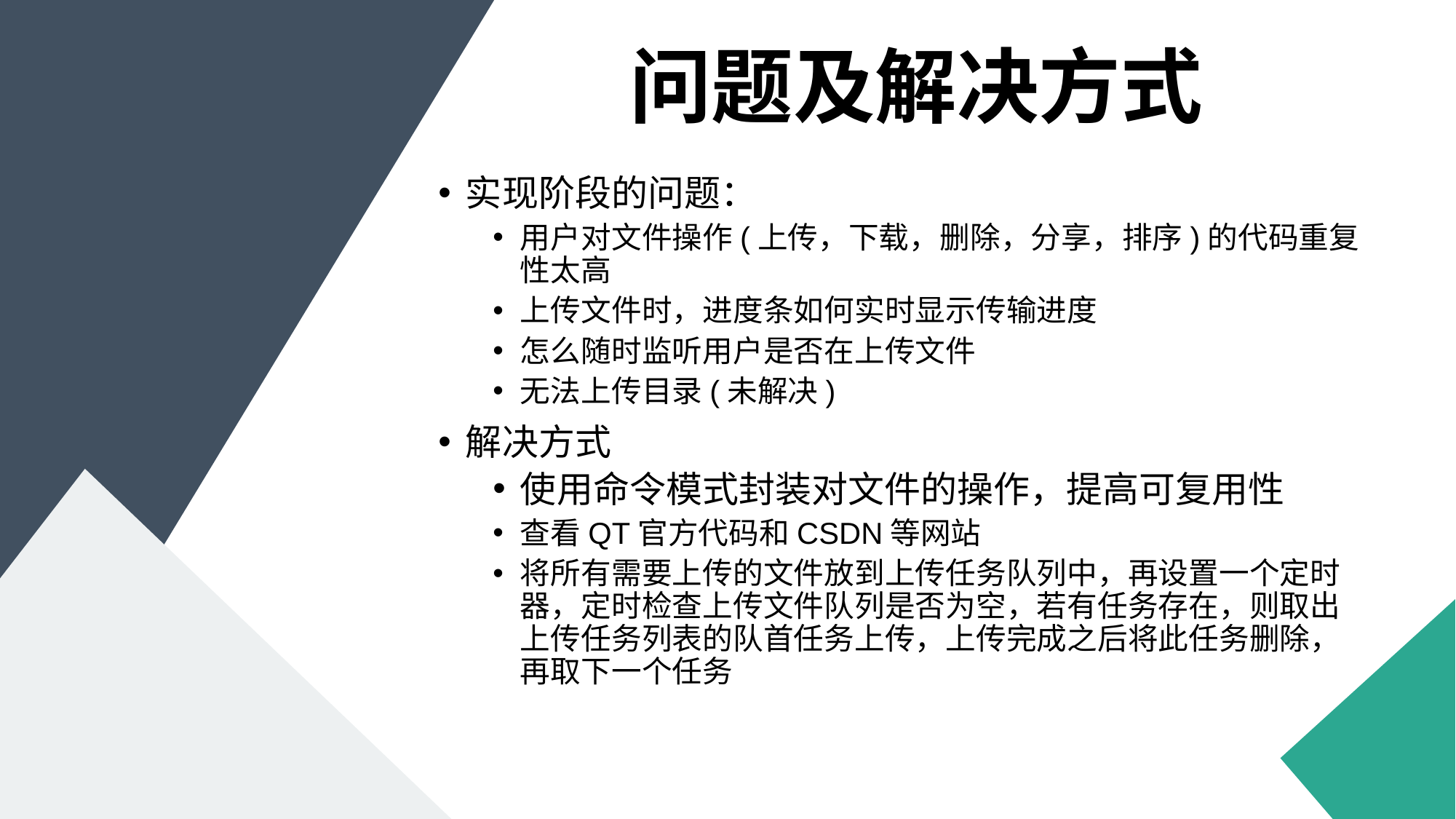

# 问题及解决方式
实现阶段的问题：
用户对文件操作(上传，下载，删除，分享，排序)的代码重复性太高
上传文件时，进度条如何实时显示传输进度
怎么随时监听用户是否在上传文件
无法上传目录(未解决)
解决方式
使用命令模式封装对文件的操作，提高可复用性
查看QT官方代码和CSDN等网站
将所有需要上传的文件放到上传任务队列中，再设置一个定时器，定时检查上传文件队列是否为空，若有任务存在，则取出上传任务列表的队首任务上传，上传完成之后将此任务删除，再取下一个任务